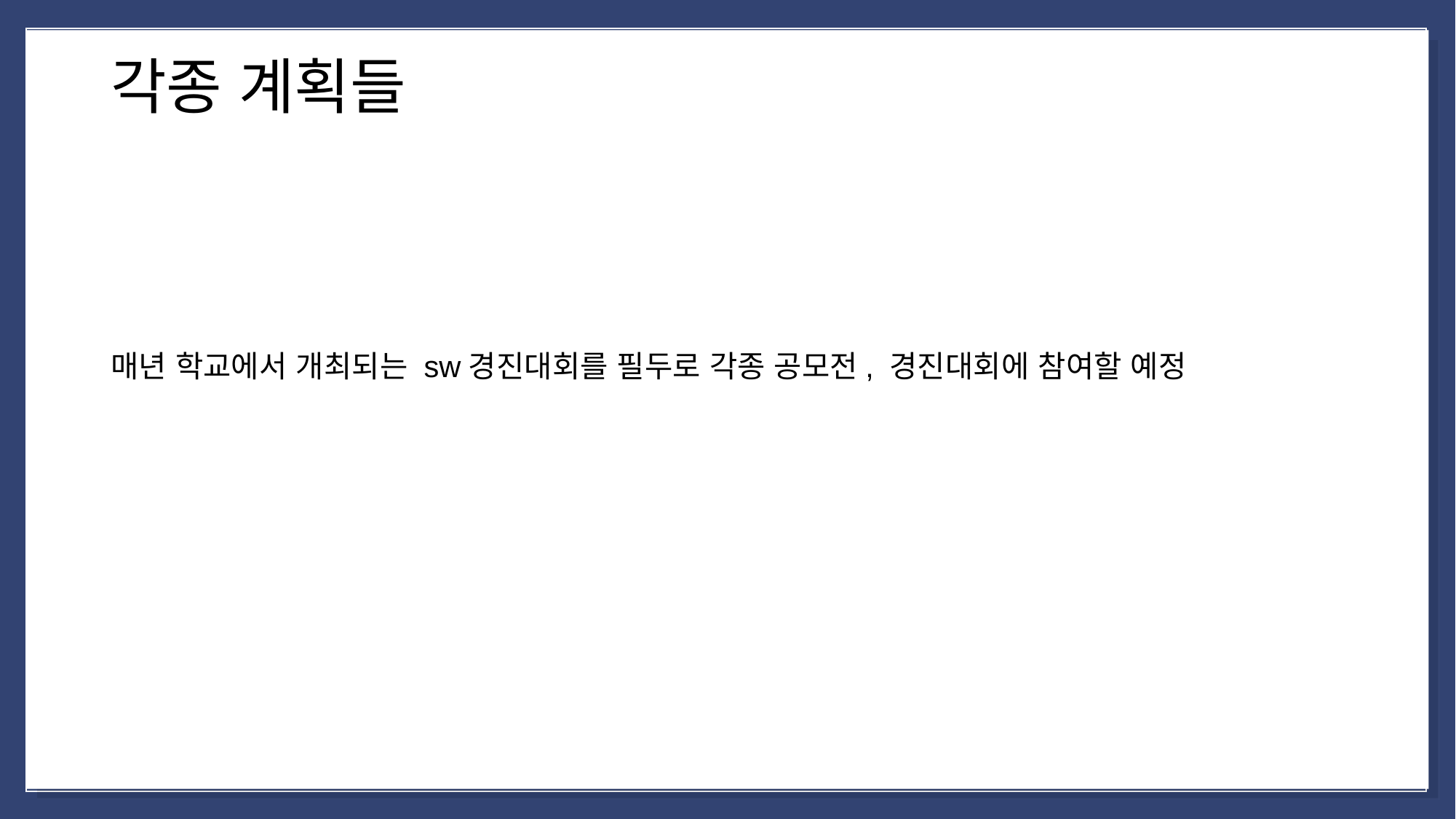

각종 계획들
1. 제목을 입력하세요
매년 학교에서 개최되는 sw경진대회를 필두로 각종 공모전, 경진대회에 참여할 예정